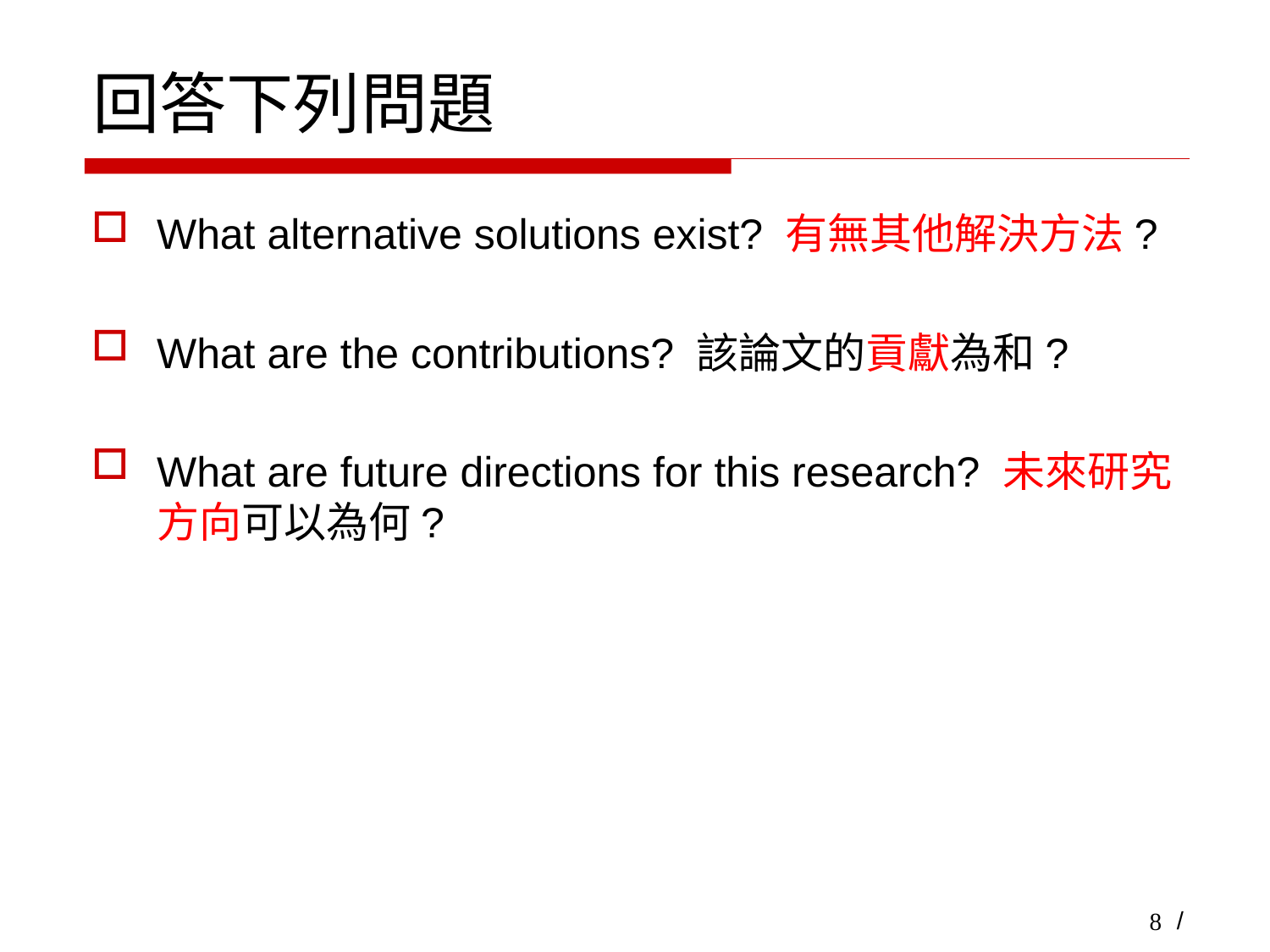

# 回答下列問題
What alternative solutions exist? 有無其他解決方法?

What are the contributions? 該論文的貢獻為和?

What are future directions for this research? 未來研究方向可以為何?
8